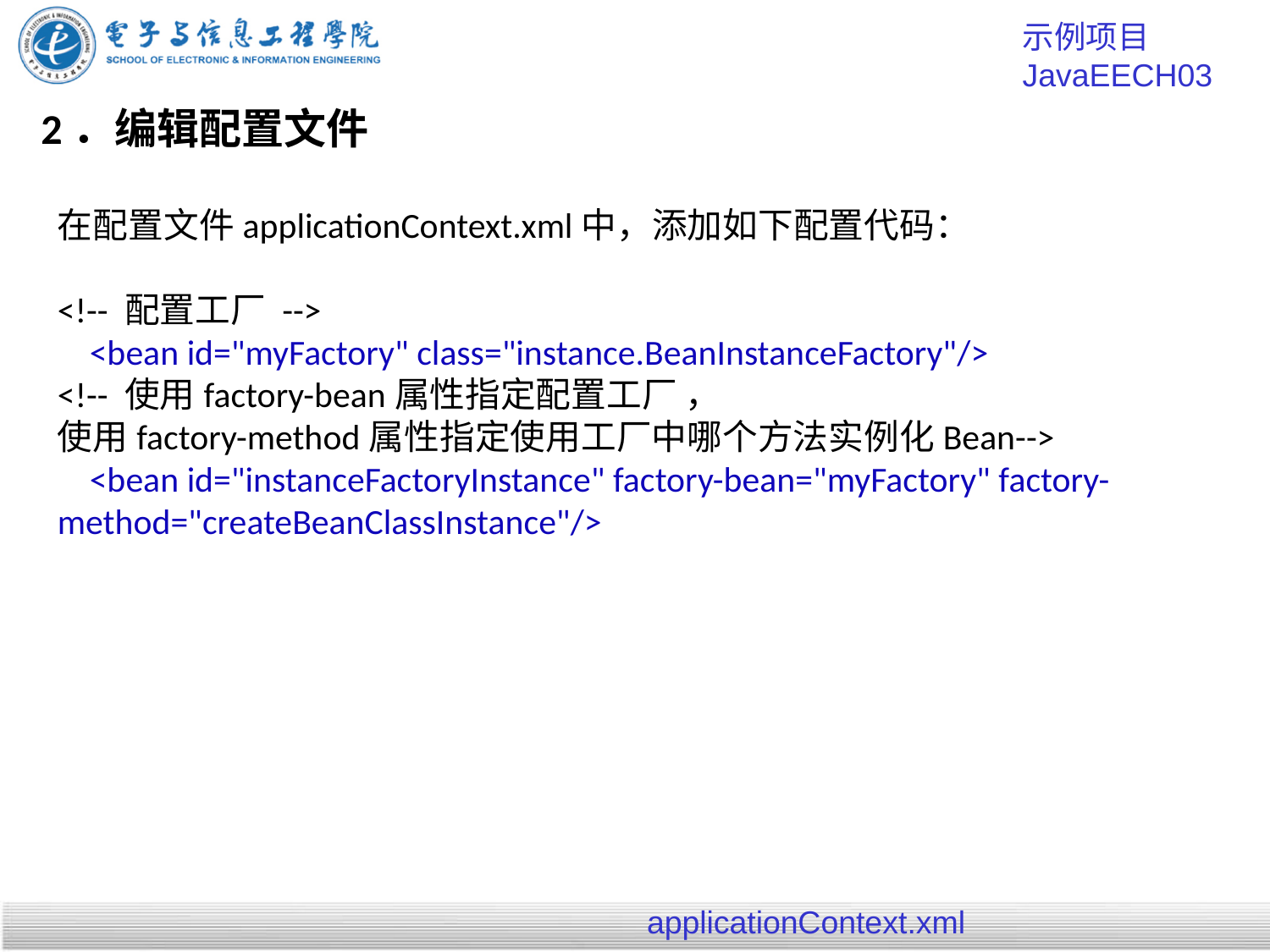

示例项目 JavaEECH03
# 2．编辑配置文件
在配置文件applicationContext.xml中，添加如下配置代码：

<!-- 配置工厂 -->
    <bean id="myFactory" class="instance.BeanInstanceFactory"/>
<!-- 使用factory-bean属性指定配置工厂 ，
使用factory-method属性指定使用工厂中哪个方法实例化Bean-->
    <bean id="instanceFactoryInstance" factory-bean="myFactory" factory-method="createBeanClassInstance"/>
applicationContext.xml